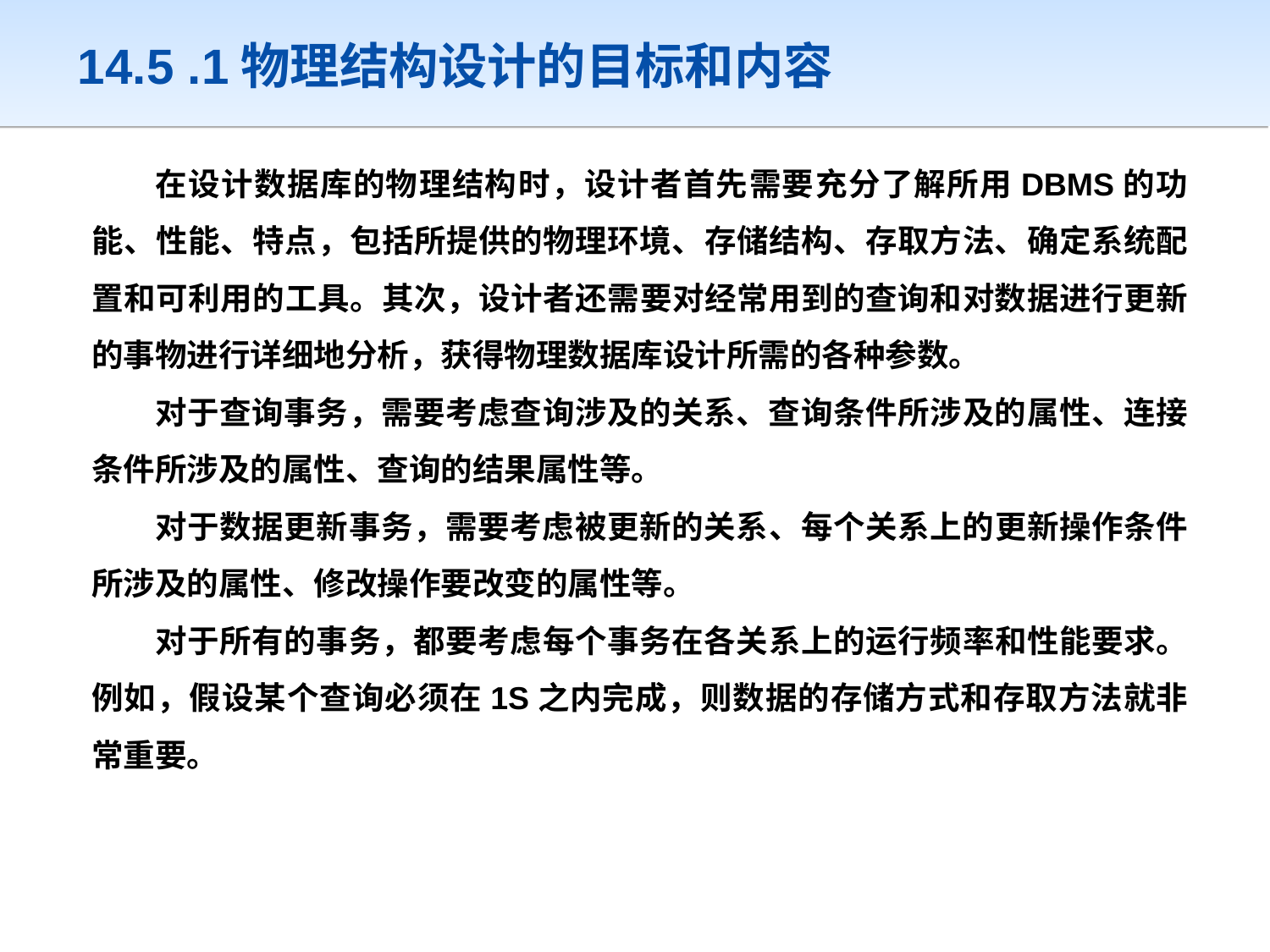

14.5 .1物理结构设计的目标和内容

在设计数据库的物理结构时，设计者首先需要充分了解所用DBMS的功能、性能、特点，包括所提供的物理环境、存储结构、存取方法、确定系统配置和可利用的工具。其次，设计者还需要对经常用到的查询和对数据进行更新的事物进行详细地分析，获得物理数据库设计所需的各种参数。
对于查询事务，需要考虑查询涉及的关系、查询条件所涉及的属性、连接条件所涉及的属性、查询的结果属性等。
对于数据更新事务，需要考虑被更新的关系、每个关系上的更新操作条件所涉及的属性、修改操作要改变的属性等。
对于所有的事务，都要考虑每个事务在各关系上的运行频率和性能要求。例如，假设某个查询必须在1S之内完成，则数据的存储方式和存取方法就非常重要。
数据定义